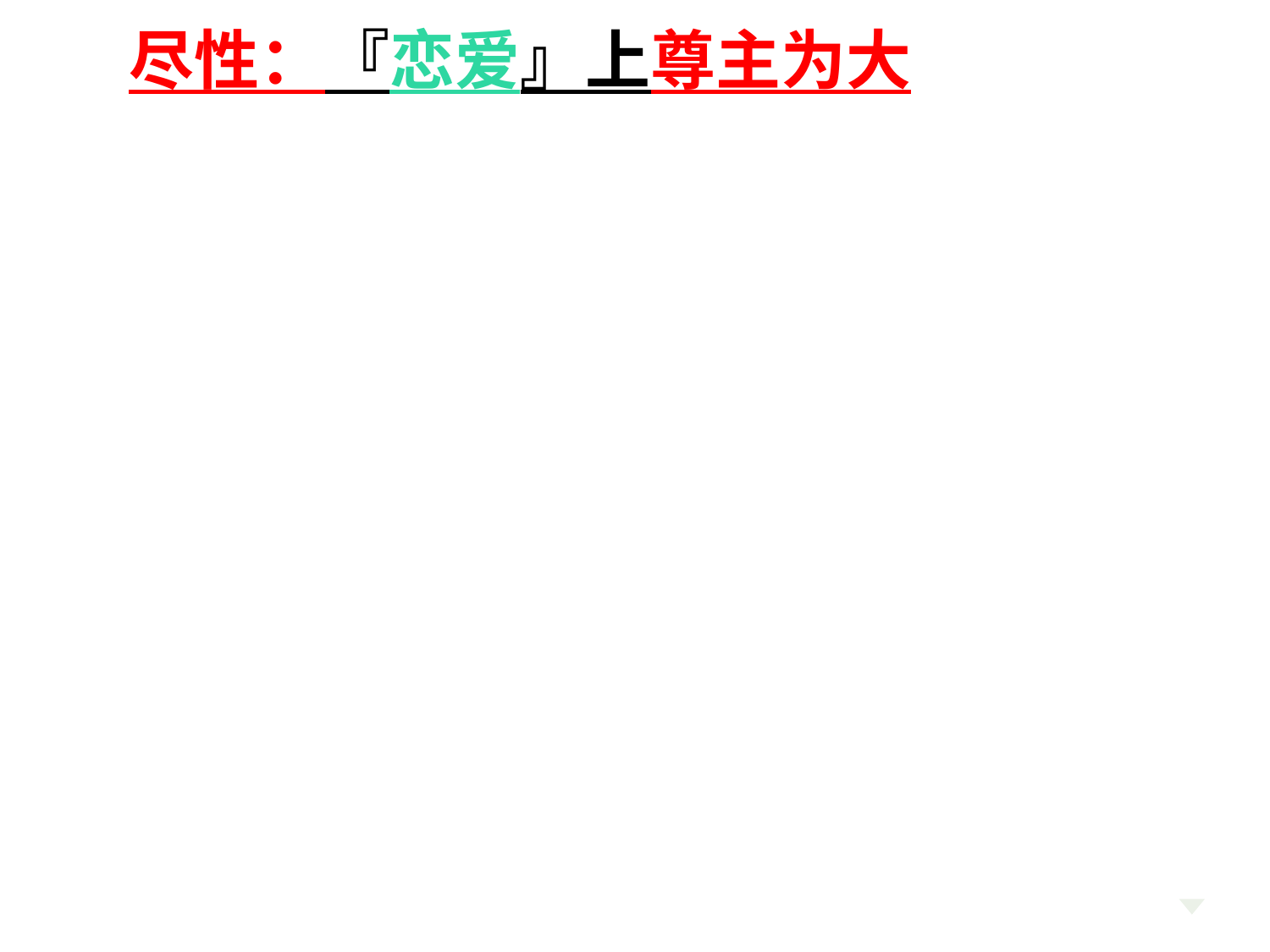

尽性：『恋爱』上尊主为大

- 保守圣洁
- 不同负一轭
- 胜过少年人的情欲
- 随从世界的潮流
- 随心所欲
- 放纵情欲
尊主为大
尊己为大